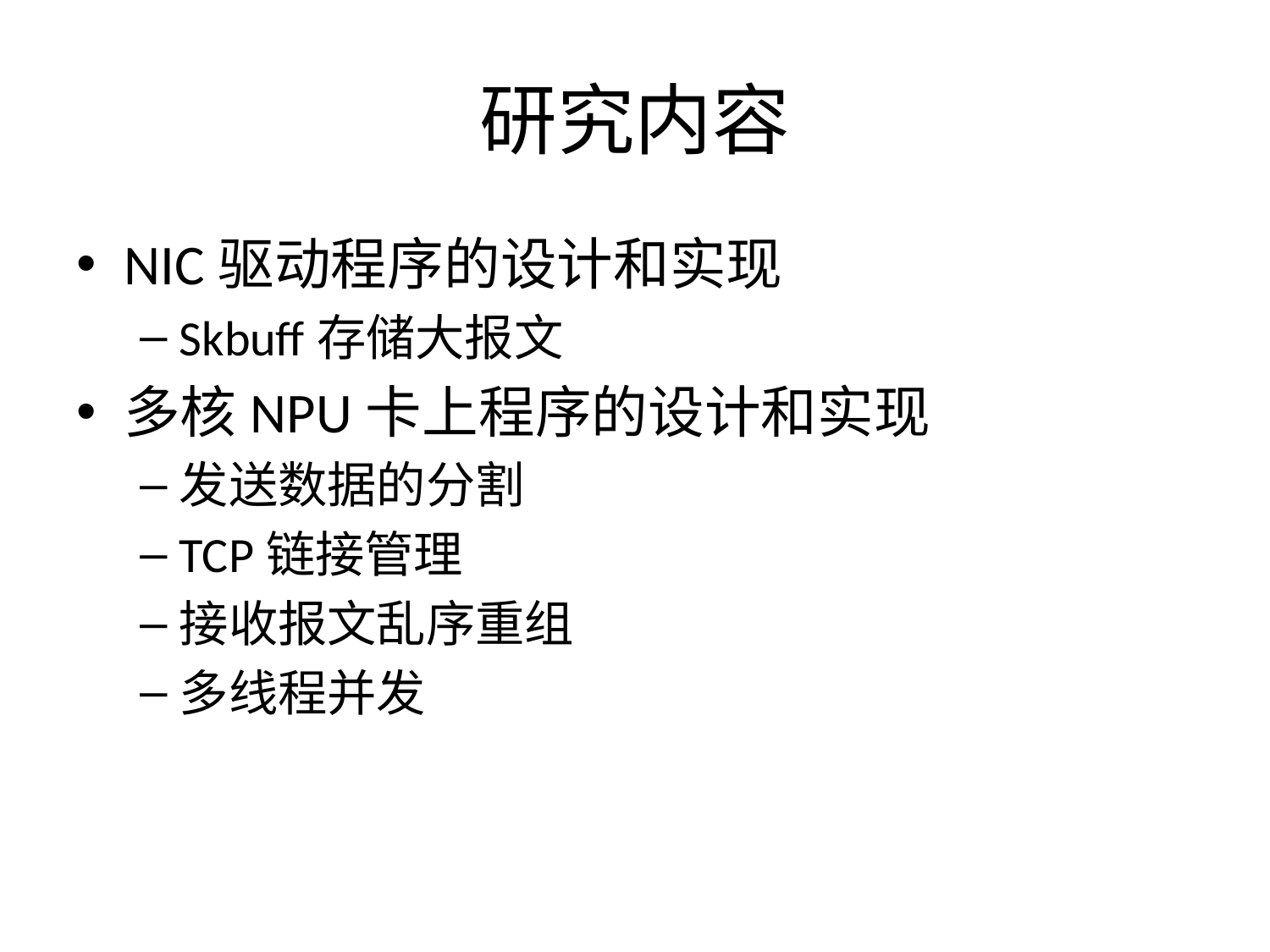

# 研究内容
NIC驱动程序的设计和实现
Skbuff存储大报文
多核NPU卡上程序的设计和实现
发送数据的分割
TCP链接管理
接收报文乱序重组
多线程并发